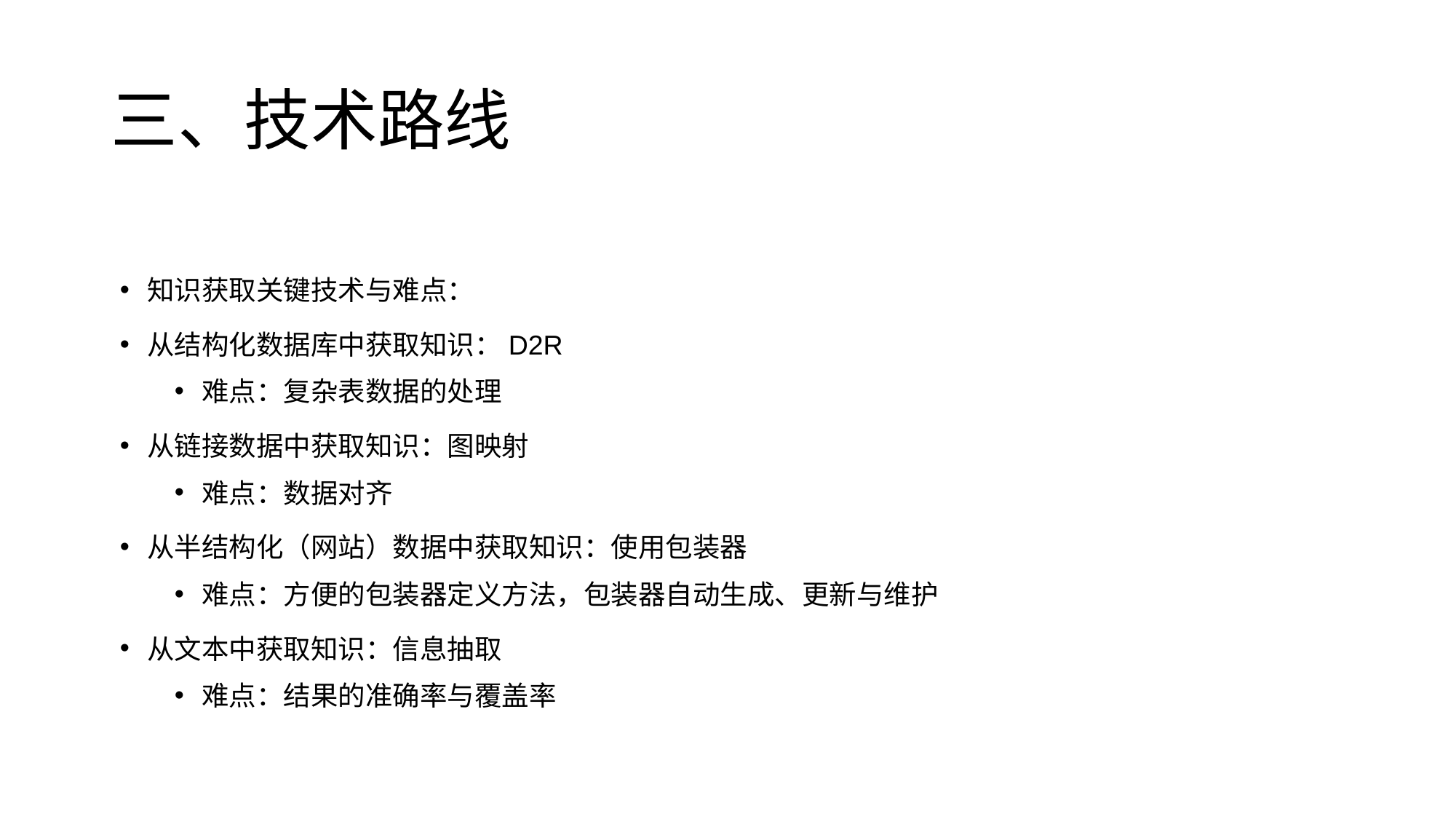

# 三、技术路线
知识获取关键技术与难点：
从结构化数据库中获取知识：D2R
难点：复杂表数据的处理
从链接数据中获取知识：图映射
难点：数据对齐
从半结构化（网站）数据中获取知识：使用包装器
难点：方便的包装器定义方法，包装器自动生成、更新与维护
从文本中获取知识：信息抽取
难点：结果的准确率与覆盖率